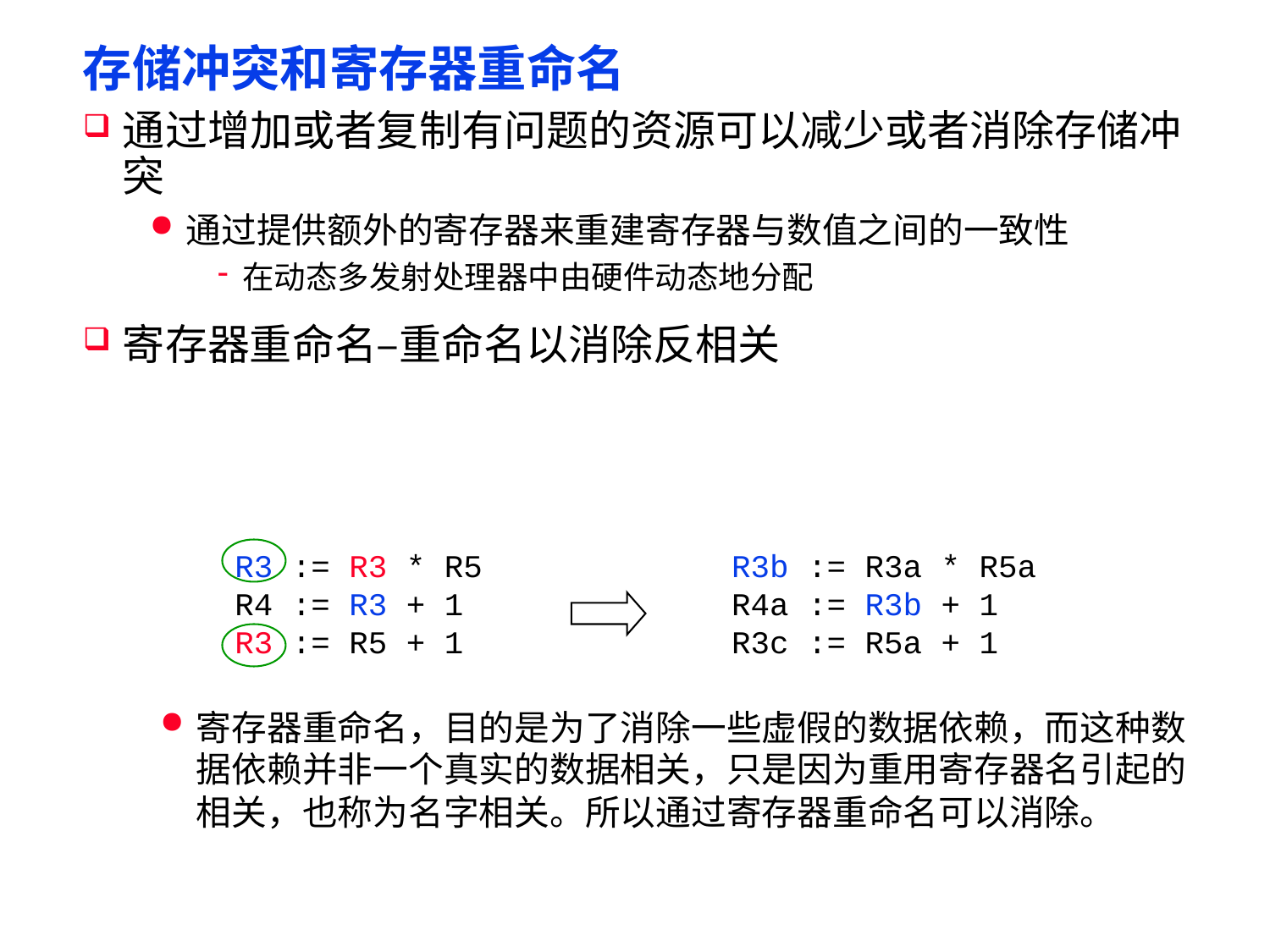

# 存储冲突和寄存器重命名
通过增加或者复制有问题的资源可以减少或者消除存储冲突
通过提供额外的寄存器来重建寄存器与数值之间的一致性
在动态多发射处理器中由硬件动态地分配
寄存器重命名–重命名以消除反相关
R3 := R3 * R5
R4 := R3 + 1
R3 := R5 + 1
R3b := R3a * R5a
R4a := R3b + 1
R3c := R5a + 1

寄存器重命名，目的是为了消除一些虚假的数据依赖，而这种数据依赖并非一个真实的数据相关，只是因为重用寄存器名引起的相关，也称为名字相关。所以通过寄存器重命名可以消除。